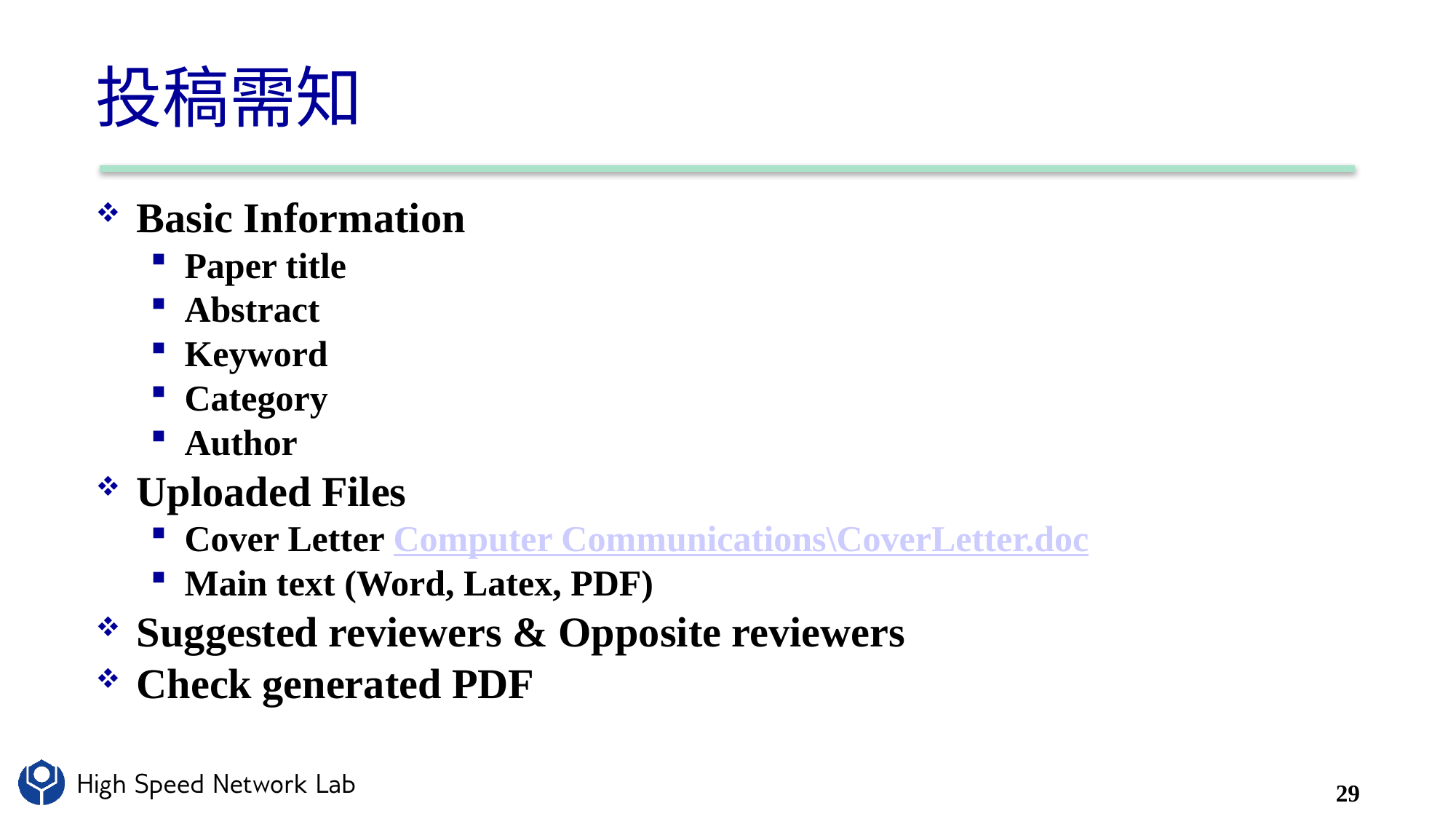

# 投稿需知
Basic Information
Paper title
Abstract
Keyword
Category
Author
Uploaded Files
Cover Letter Computer Communications\CoverLetter.doc
Main text (Word, Latex, PDF)
Suggested reviewers & Opposite reviewers
Check generated PDF
29